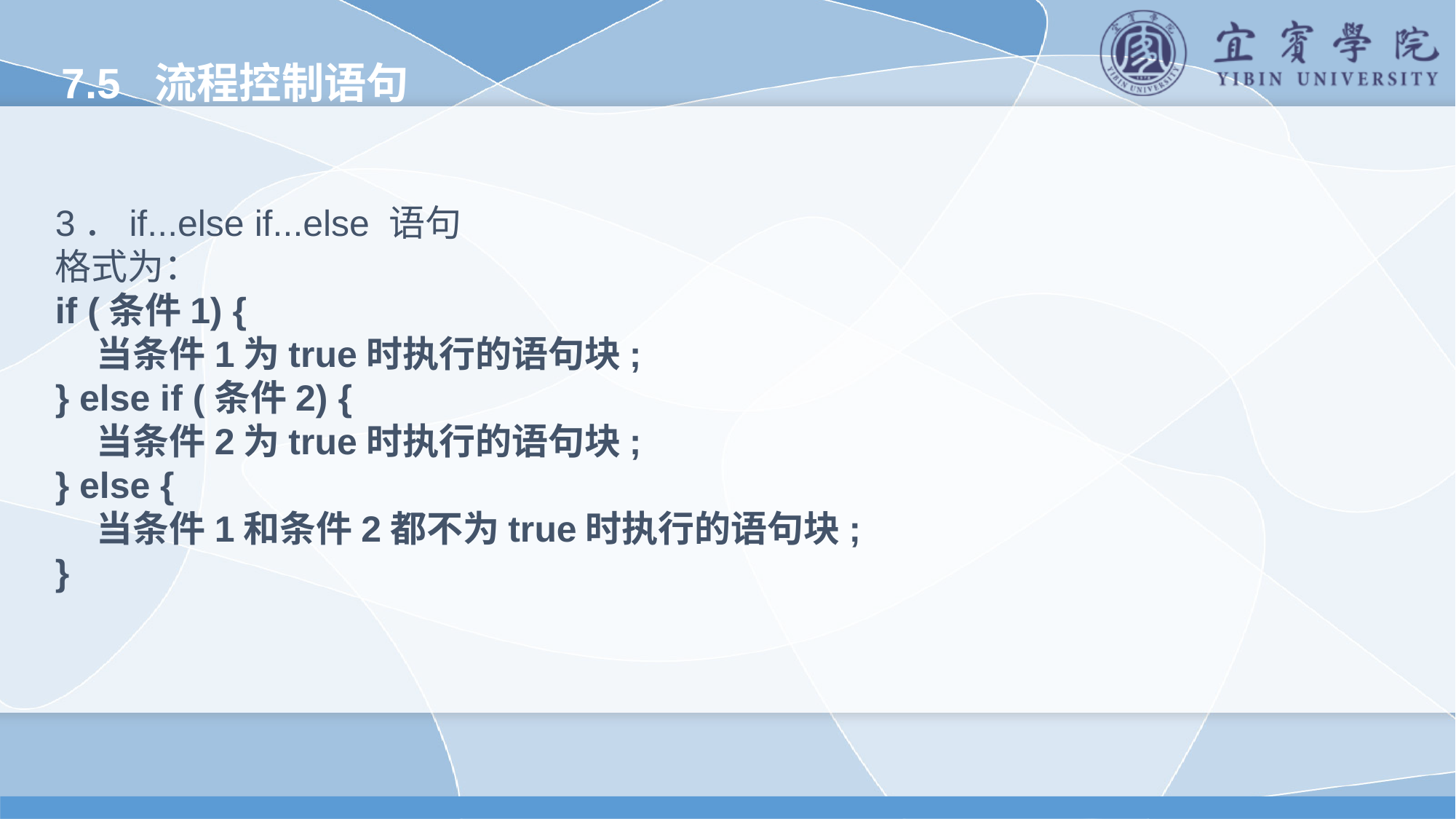

7.5  流程控制语句
3．if...else if...else 语句
格式为：
if (条件1) {
    当条件1为true时执行的语句块;
} else if (条件2) {
    当条件2为true时执行的语句块;
} else {
    当条件1和条件2都不为true时执行的语句块;
}